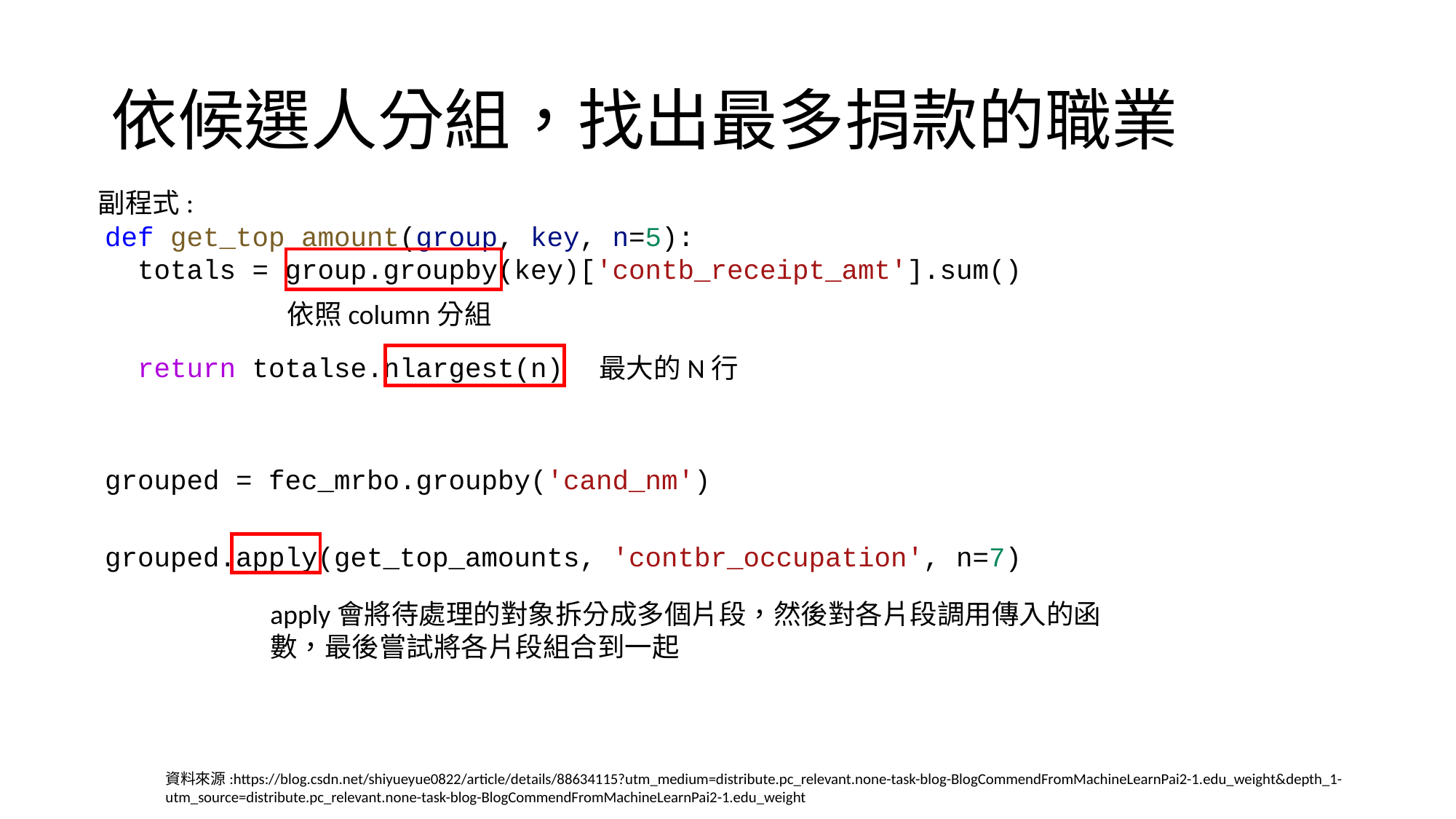

# 依候選人分組，找出最多捐款的職業
副程式:
def get_top_amount(group, key, n=5):
  totals = group.groupby(key)['contb_receipt_amt'].sum()

  return totalse.nlargest(n)

依照column分組

最大的N行
grouped = fec_mrbo.groupby('cand_nm')

grouped.apply(get_top_amounts, 'contbr_occupation', n=7)

apply會將待處理的對象拆分成多個片段，然後對各片段調用傳入的函數，最後嘗試將各片段組合到一起
資料來源:https://blog.csdn.net/shiyueyue0822/article/details/88634115?utm_medium=distribute.pc_relevant.none-task-blog-BlogCommendFromMachineLearnPai2-1.edu_weight&depth_1-utm_source=distribute.pc_relevant.none-task-blog-BlogCommendFromMachineLearnPai2-1.edu_weight